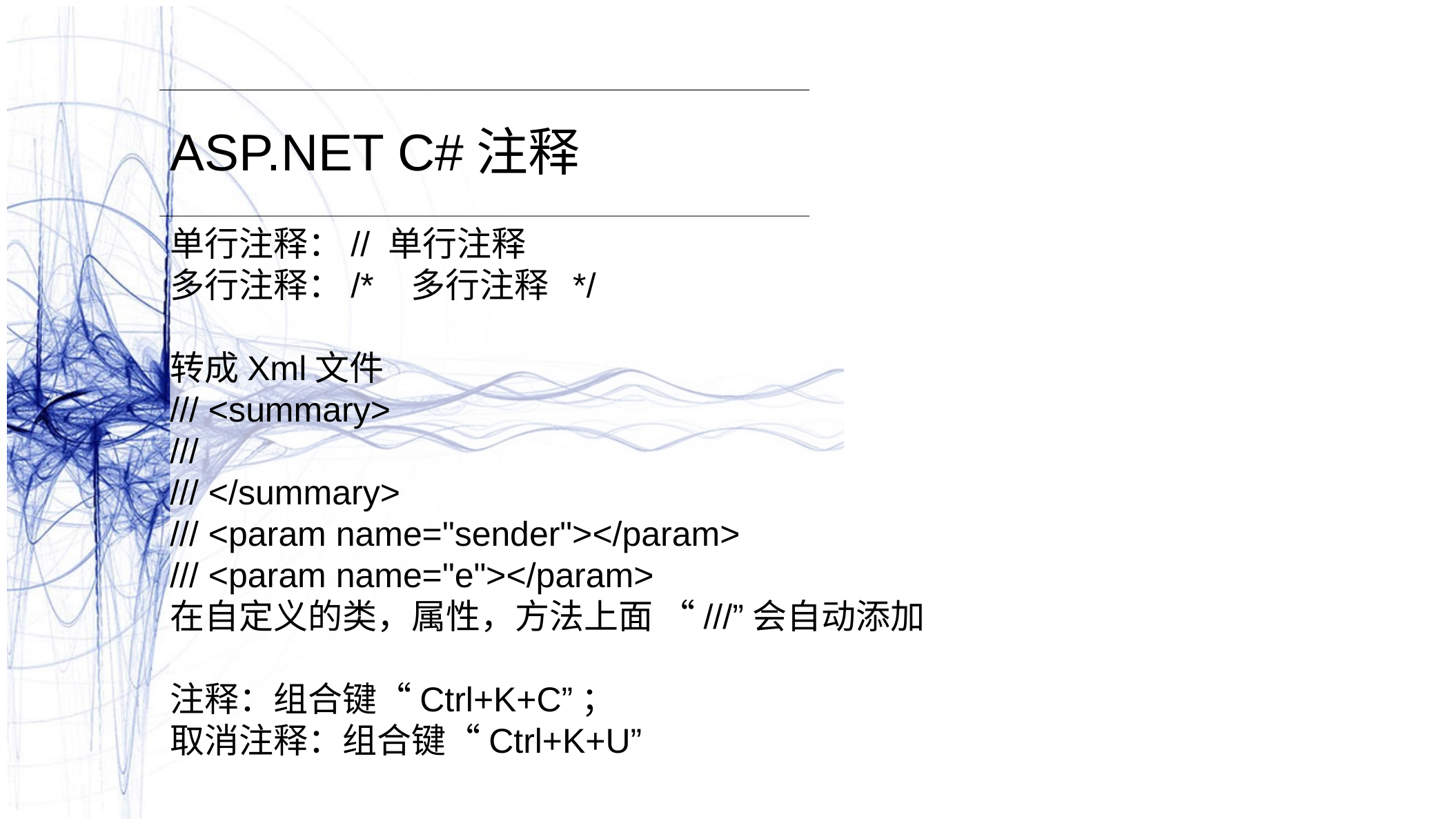

ASP.NET C#注释

单行注释：// 单行注释
多行注释：/*   多行注释  */

转成Xml文件
/// <summary>
///
/// </summary>
/// <param name="sender"></param>
/// <param name="e"></param>
在自定义的类，属性，方法上面 “///”会自动添加

注释：组合键“Ctrl+K+C”；
取消注释：组合键“Ctrl+K+U”